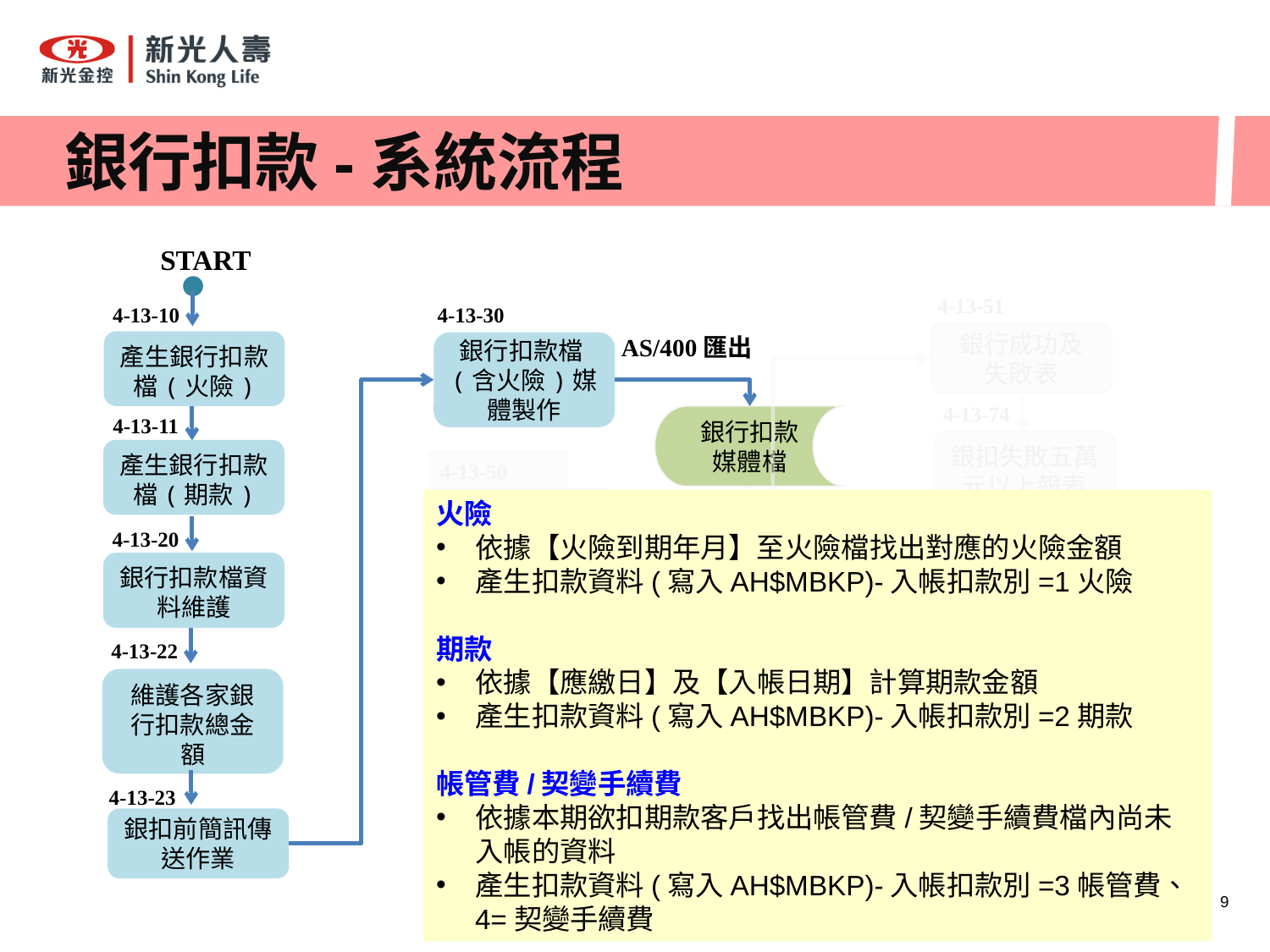

# 銀行扣款-系統流程
START

4-13-51
4-13-30
4-13-10
銀行成功及
失敗表
AS/400匯出
產生銀行扣款檔(火險)
銀行扣款檔(含火險)媒體製作
4-13-74
銀行扣款媒體檔
4-13-11
銀扣失敗五萬元以上報表
產生銀行扣款檔(期款)
4-13-50
PC上傳銀扣作業
火險
依據【火險到期年月】至火險檔找出對應的火險金額
產生扣款資料(寫入AH$MBKP)-入帳扣款別=1火險

期款
依據【應繳日】及【入帳日期】計算期款金額
產生扣款資料(寫入AH$MBKP)-入帳扣款別=2期款

帳管費/契變手續費
依據本期欲扣期款客戶找出帳管費/契變手續費檔內尚未入帳的資料
產生扣款資料(寫入AH$MBKP)-入帳扣款別=3帳管費、
     4=契變手續費
4-13-75
銀行扣款後回傳檔
4-13-20
一年內新貸件扣款失敗表
銀行扣款檔資料維護
4-13-60
銀行扣款
入帳作業
4-13-71
4-13-22
銀行扣款不足
明信片列印
銀行扣款總傳票
明細表
維護各家銀行扣款總金額
4-13-72
銀行扣款失敗簡訊傳送作業
4-13-23
銀扣前簡訊傳送作業